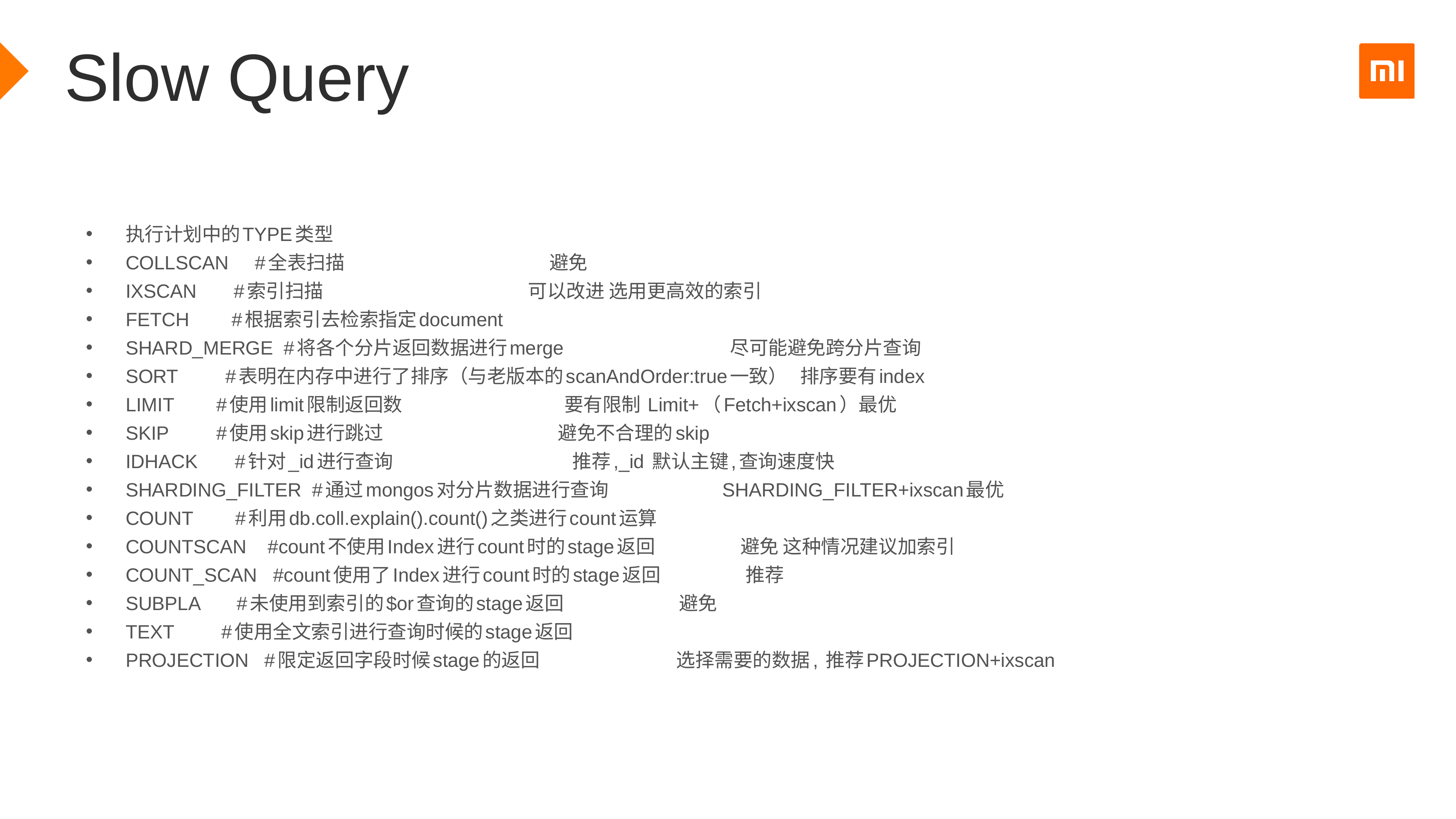

# Slow Query

执行计划中的TYPE类型
COLLSCAN     #全表扫描                                                避免
IXSCAN       #索引扫描                                                可以改进 选用更高效的索引
FETCH        #根据索引去检索指定document
SHARD_MERGE  #将各个分片返回数据进行merge                               尽可能避免跨分片查询
SORT         #表明在内存中进行了排序（与老版本的scanAndOrder:true一致）   排序要有index
LIMIT        #使用limit限制返回数                                      要有限制 Limit+（Fetch+ixscan）最优
SKIP         #使用skip进行跳过                                         避免不合理的skip
IDHACK       #针对_id进行查询                                          推荐,_id 默认主键,查询速度快
SHARDING_FILTER  #通过mongos对分片数据进行查询                          SHARDING_FILTER+ixscan最优
COUNT        #利用db.coll.explain().count()之类进行count运算
COUNTSCAN    #count不使用Index进行count时的stage返回                    避免 这种情况建议加索引
COUNT_SCAN   #count使用了Index进行count时的stage返回                    推荐
SUBPLA       #未使用到索引的$or查询的stage返回                           避免
TEXT         #使用全文索引进行查询时候的stage返回
PROJECTION   #限定返回字段时候stage的返回                                选择需要的数据, 推荐PROJECTION+ixscan